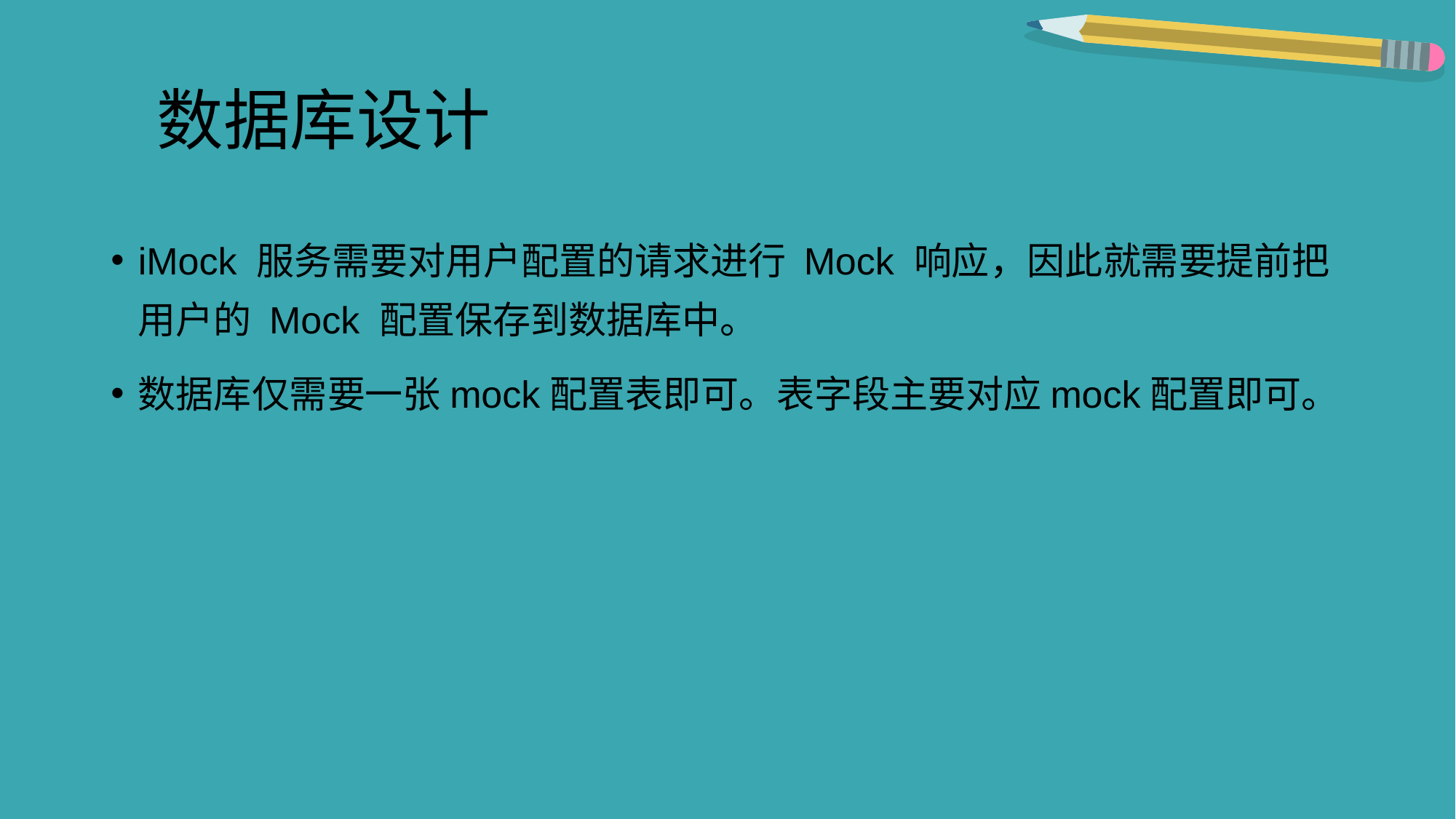

# 数据库设计
iMock 服务需要对用户配置的请求进行 Mock 响应，因此就需要提前把用户的 Mock 配置保存到数据库中。
数据库仅需要一张mock配置表即可。表字段主要对应mock配置即可。